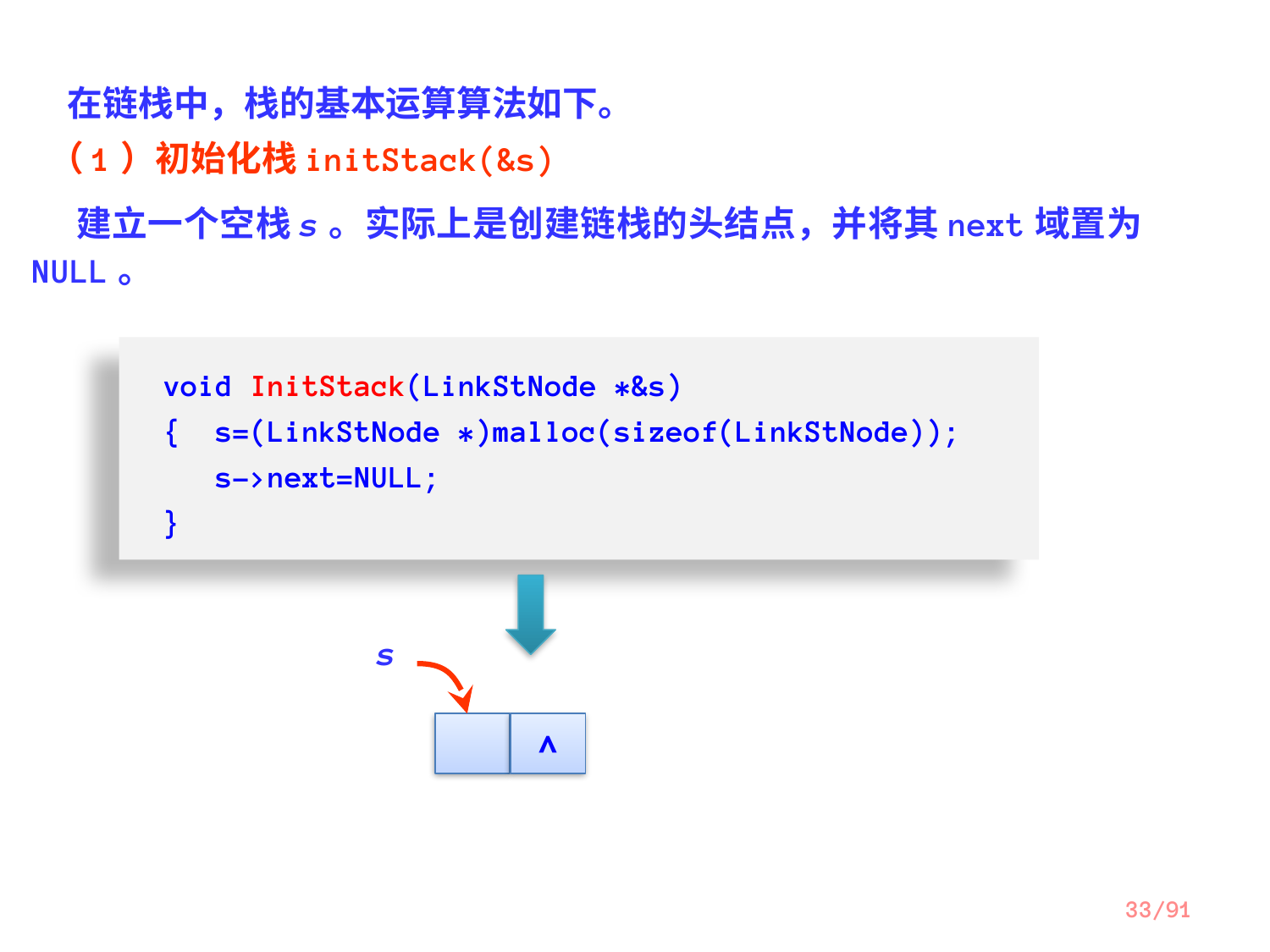

在链栈中，栈的基本运算算法如下。
 （1）初始化栈initStack(&s)
    建立一个空栈s。实际上是创建链栈的头结点，并将其next域置为NULL。
void InitStack(LinkStNode *&s)
{  s=(LinkStNode *)malloc(sizeof(LinkStNode));
   s->next=NULL;
}

s

∧
33/91